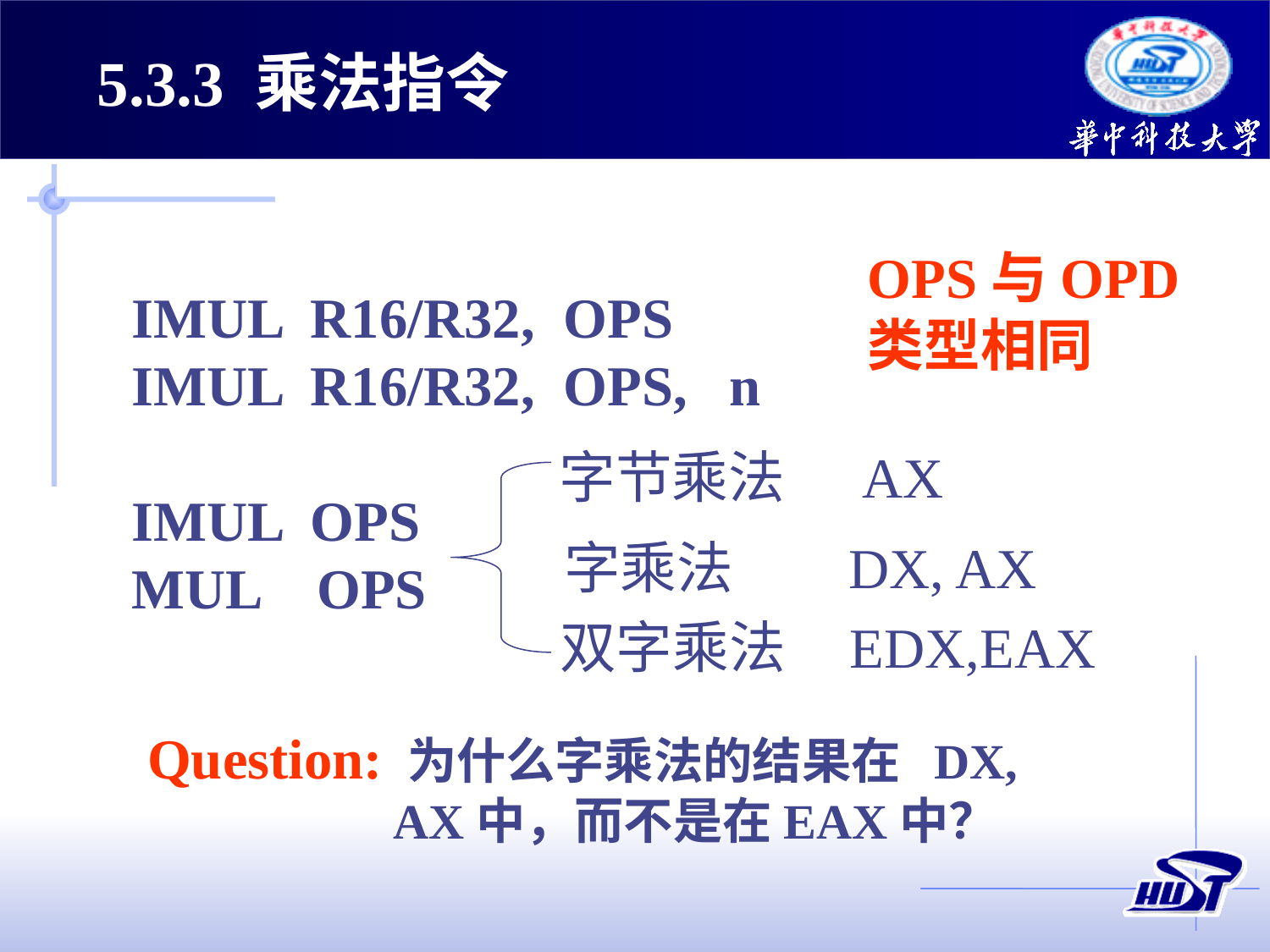

5.3.3 乘法指令
OPS与OPD类型相同
 IMUL  R16/R32,  OPS
 IMUL  R16/R32,  OPS,   n

 IMUL  OPS
 MUL    OPS
字节乘法     AX

字乘法        DX, AX
双字乘法    EDX,EAX
Question: 为什么字乘法的结果在  DX,
                    AX中，而不是在EAX中？